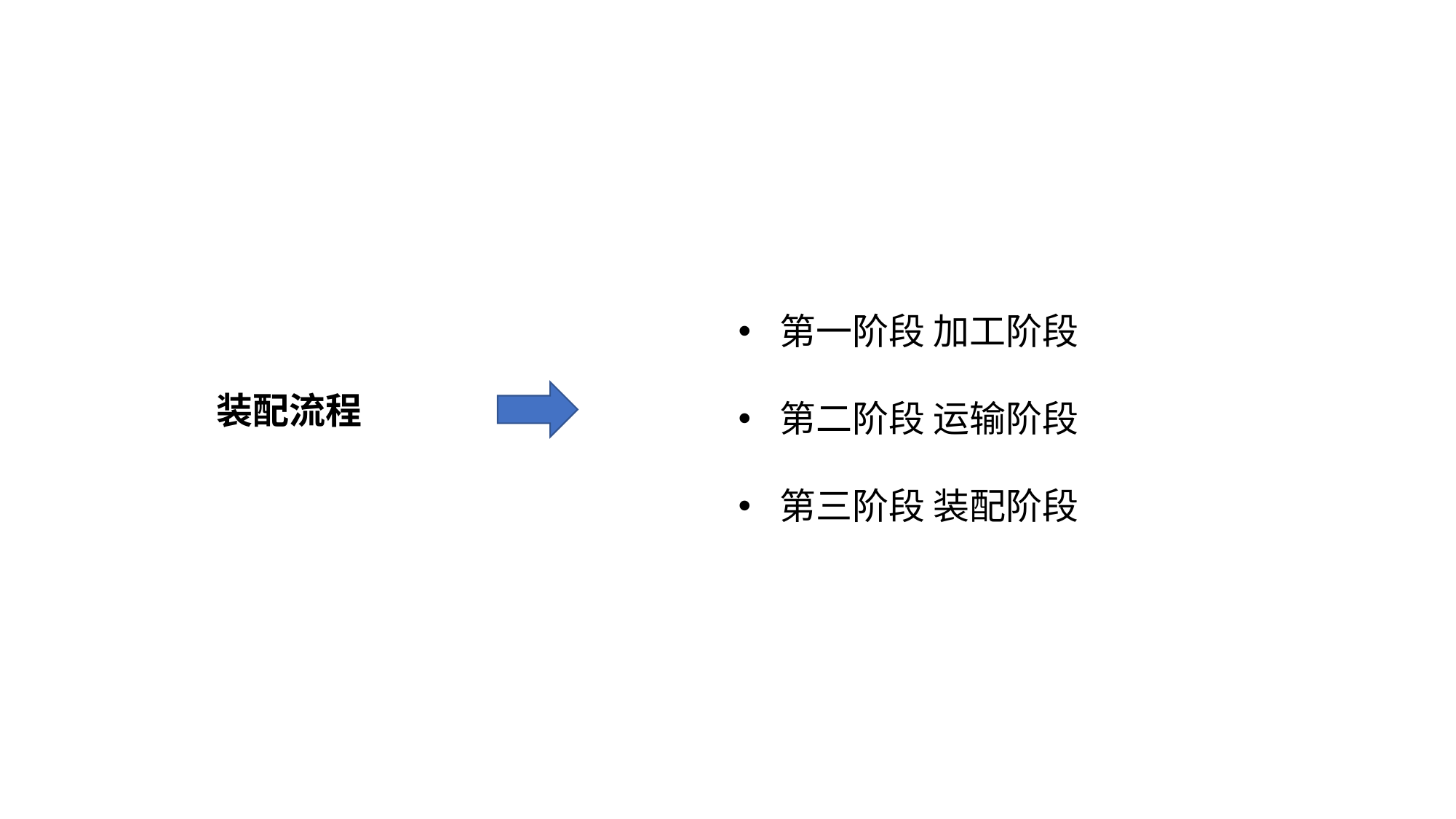

第一阶段 加工阶段
第二阶段 运输阶段
第三阶段 装配阶段
装配流程